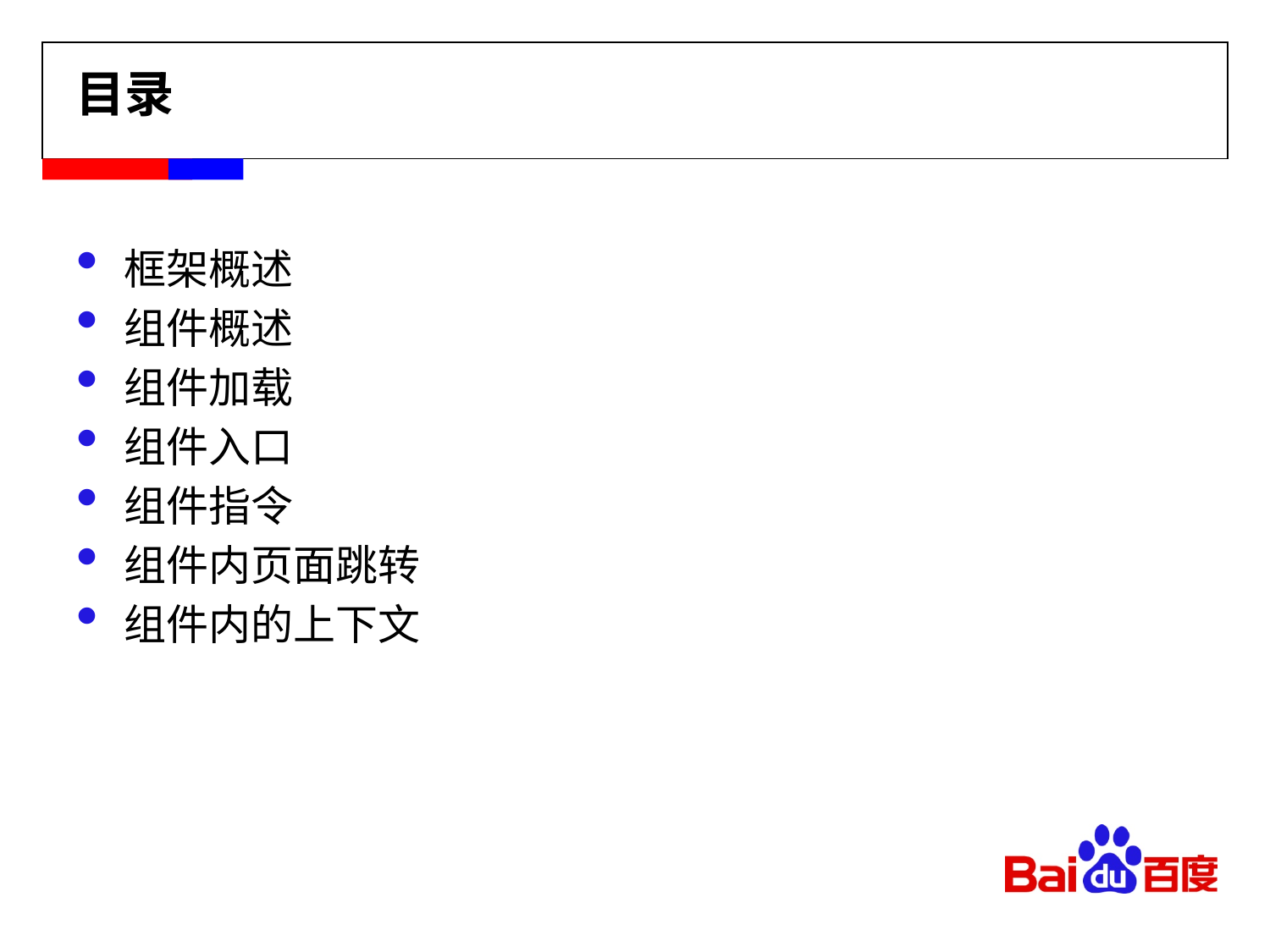

# 目录
框架概述
组件概述
组件加载
组件入口
组件指令
组件内页面跳转
组件内的上下文